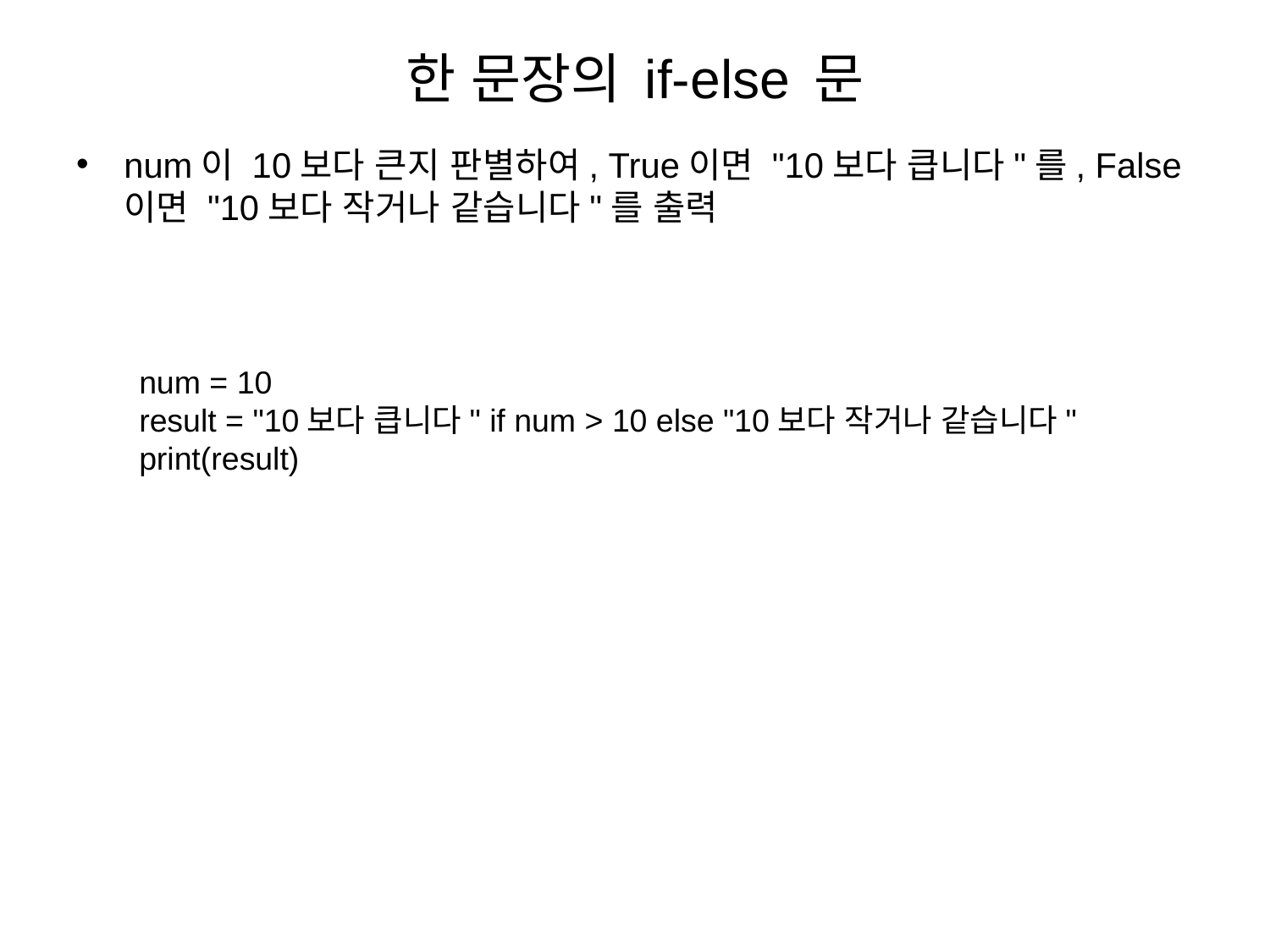

# 한 문장의 if-else 문
num이 10보다 큰지 판별하여, True이면 "10보다 큽니다"를, False이면 "10보다 작거나 같습니다"를 출력
num = 10
result = "10보다 큽니다" if num > 10 else "10보다 작거나 같습니다"
print(result)